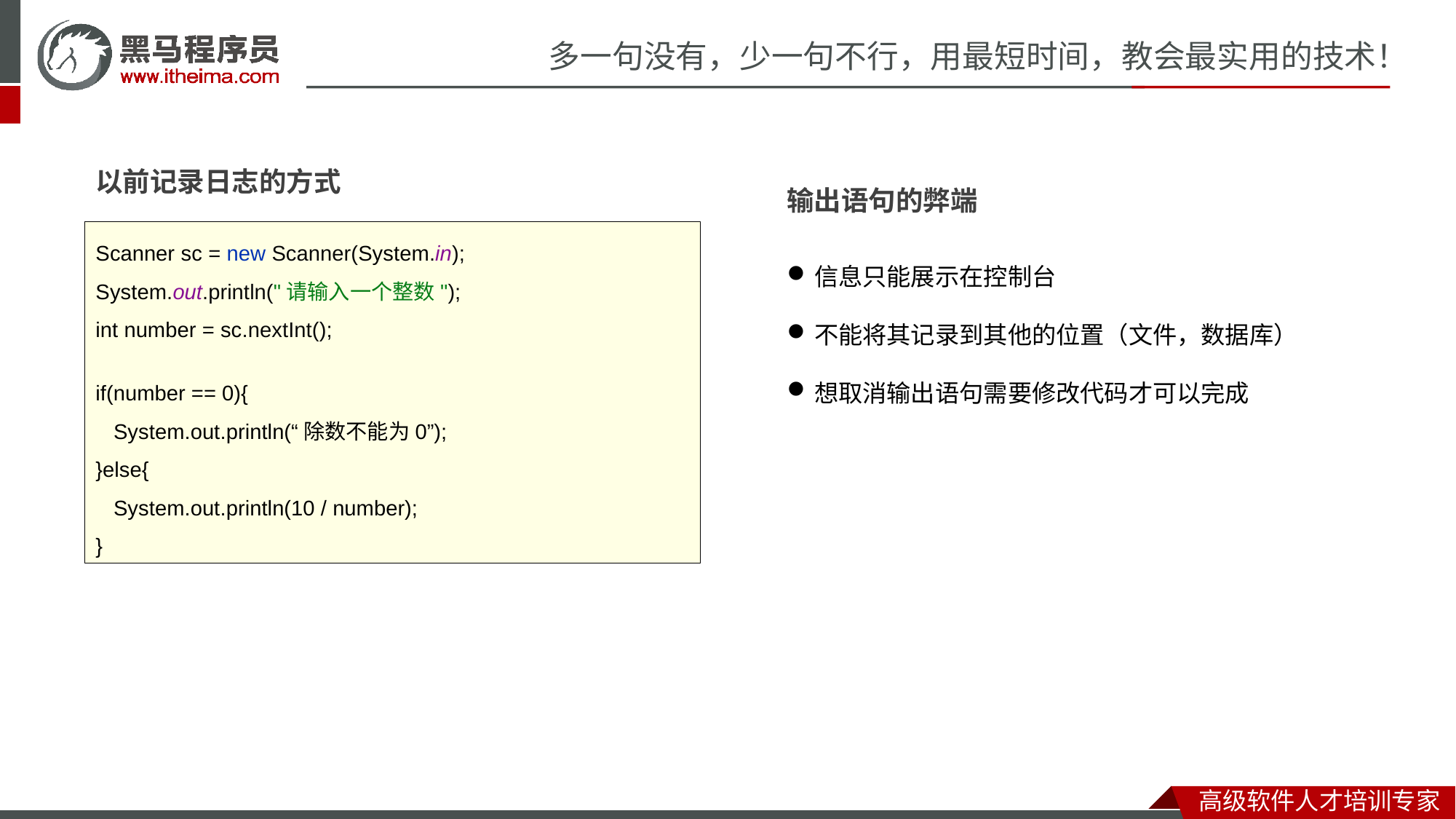

以前记录日志的方式
输出语句的弊端
Scanner sc = new Scanner(System.in);
System.out.println("请输入一个整数");
int number = sc.nextInt();
if(number == 0){
   System.out.println(“除数不能为0”);
}else{
   System.out.println(10 / number);
}
信息只能展示在控制台
不能将其记录到其他的位置（文件，数据库）
想取消输出语句需要修改代码才可以完成